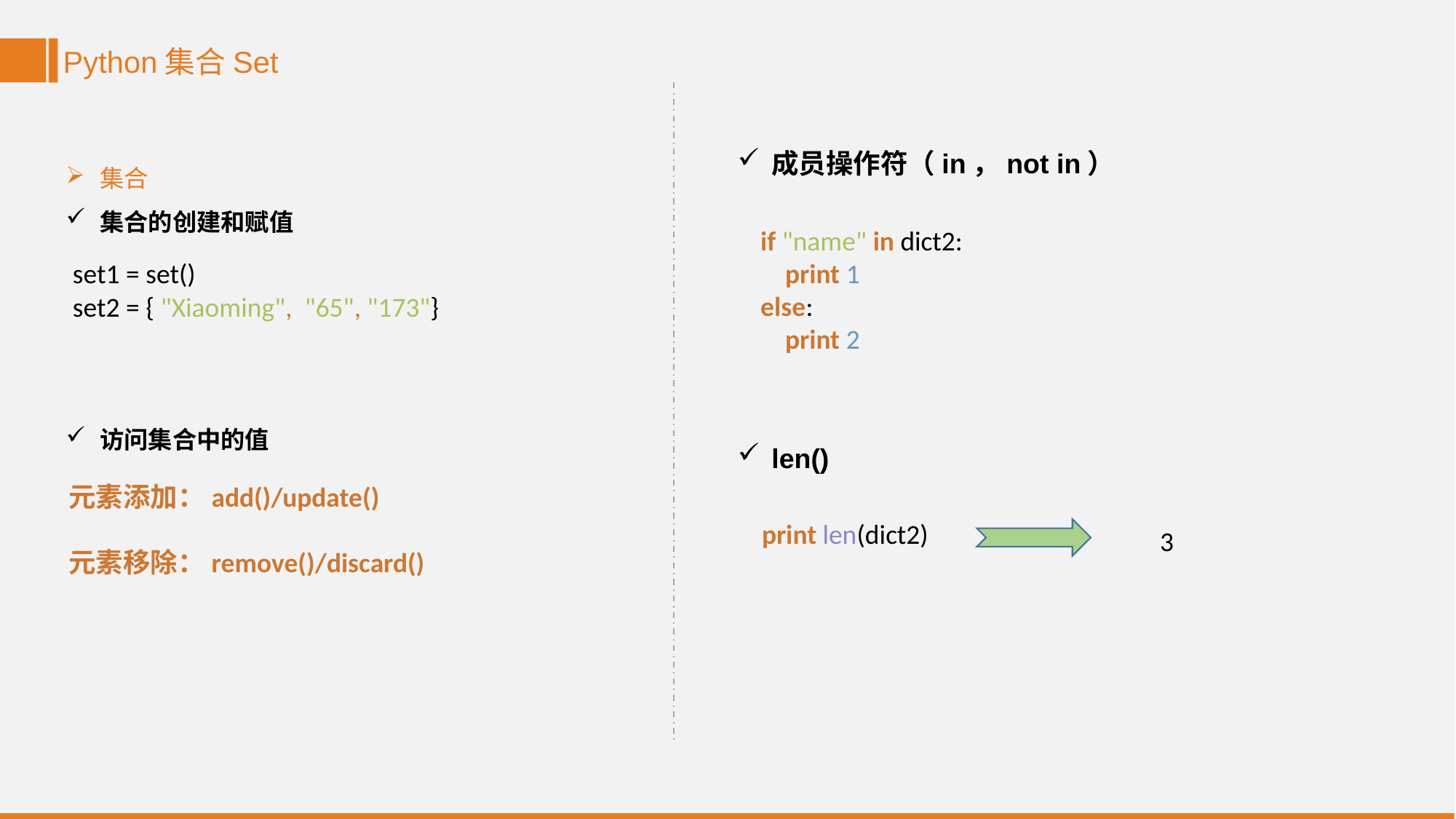

Python集合Set

成员操作符（in，not in）

len()
集合
集合的创建和赋值

访问集合中的值

if "name" in dict2:
    print 1
else:
    print 2
set1 = set()
set2 = { "Xiaoming",  "65", "173"}
元素添加：add()/update()

元素移除：remove()/discard()
print len(dict2)
3